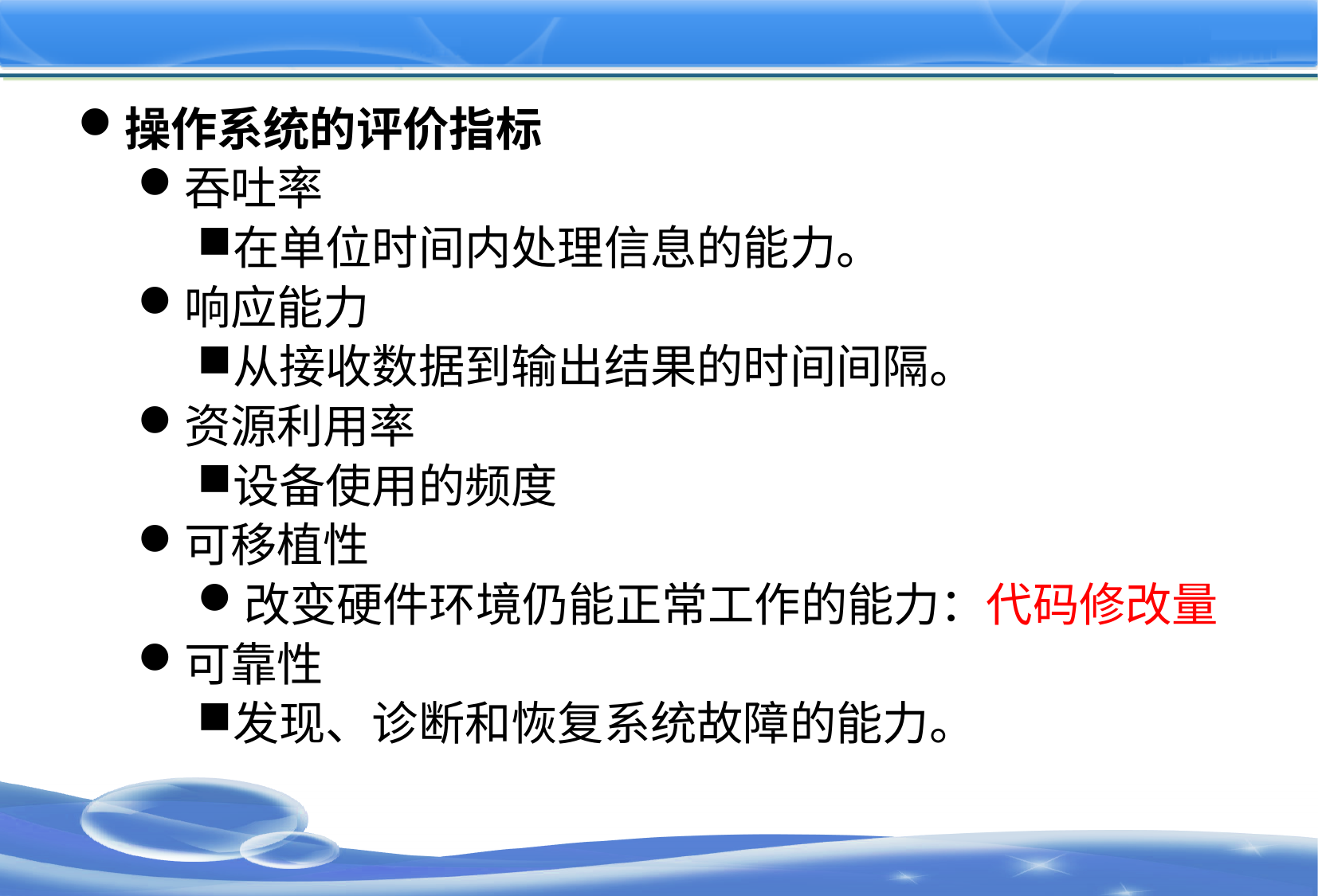

#
操作系统的评价指标
吞吐率
在单位时间内处理信息的能力。
响应能力
从接收数据到输出结果的时间间隔。
资源利用率
设备使用的频度
可移植性
改变硬件环境仍能正常工作的能力：代码修改量
可靠性
发现、诊断和恢复系统故障的能力。